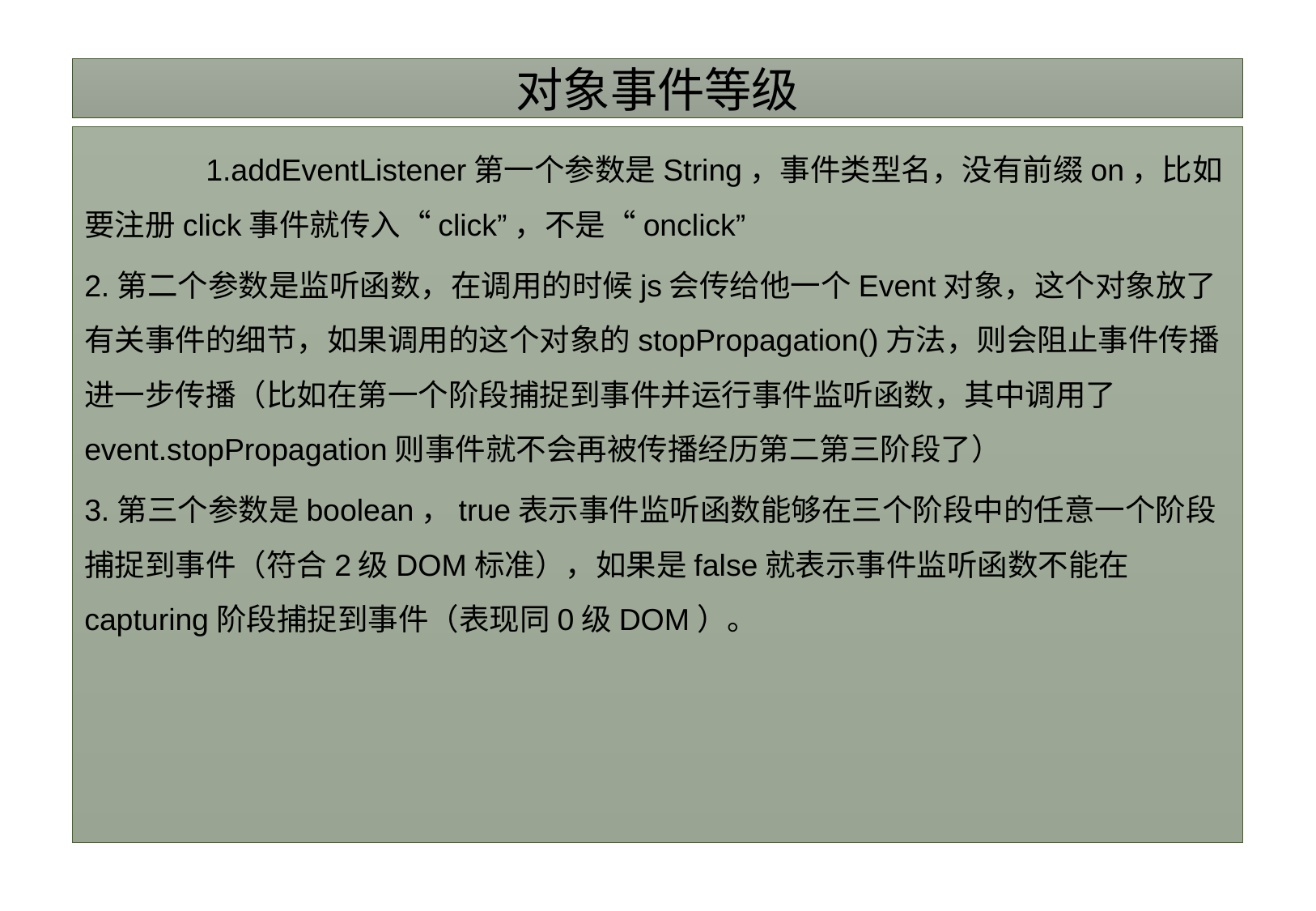

# 对象事件等级
	1.addEventListener第一个参数是String，事件类型名，没有前缀on，比如要注册click事件就传入“click”，不是“onclick”
2.第二个参数是监听函数，在调用的时候js会传给他一个Event对象，这个对象放了有关事件的细节，如果调用的这个对象的stopPropagation()方法，则会阻止事件传播进一步传播（比如在第一个阶段捕捉到事件并运行事件监听函数，其中调用了event.stopPropagation则事件就不会再被传播经历第二第三阶段了）
3.第三个参数是boolean，true表示事件监听函数能够在三个阶段中的任意一个阶段捕捉到事件（符合2级DOM标准），如果是false就表示事件监听函数不能在capturing阶段捕捉到事件（表现同0级DOM）。